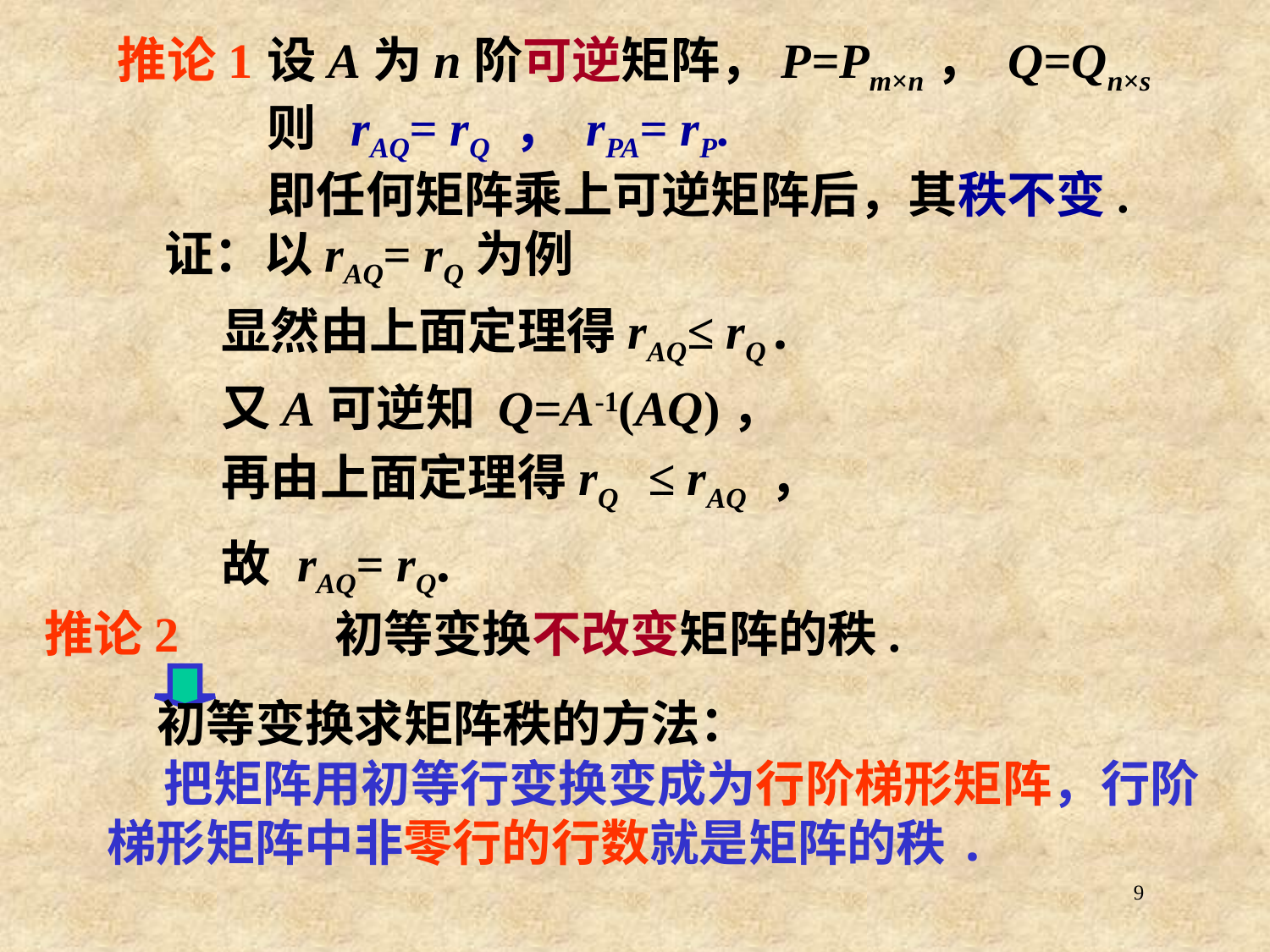

# 推论1	设A为n阶可逆矩阵，P=Pm×n， Q=Qn×s则  rAQ= rQ ， rPA= rP. 即任何矩阵乘上可逆矩阵后，其秩不变.
证：以rAQ= rQ为例
    显然由上面定理得rAQ≤ rQ.
    又A可逆知 Q=A-1(AQ)，
    再由上面定理得rQ ≤ rAQ ，
    故 rAQ= rQ.
推论2	  初等变换不改变矩阵的秩.

初等变换求矩阵秩的方法：
    把矩阵用初等行变换变成为行阶梯形矩阵，行阶梯形矩阵中非零行的行数就是矩阵的秩.